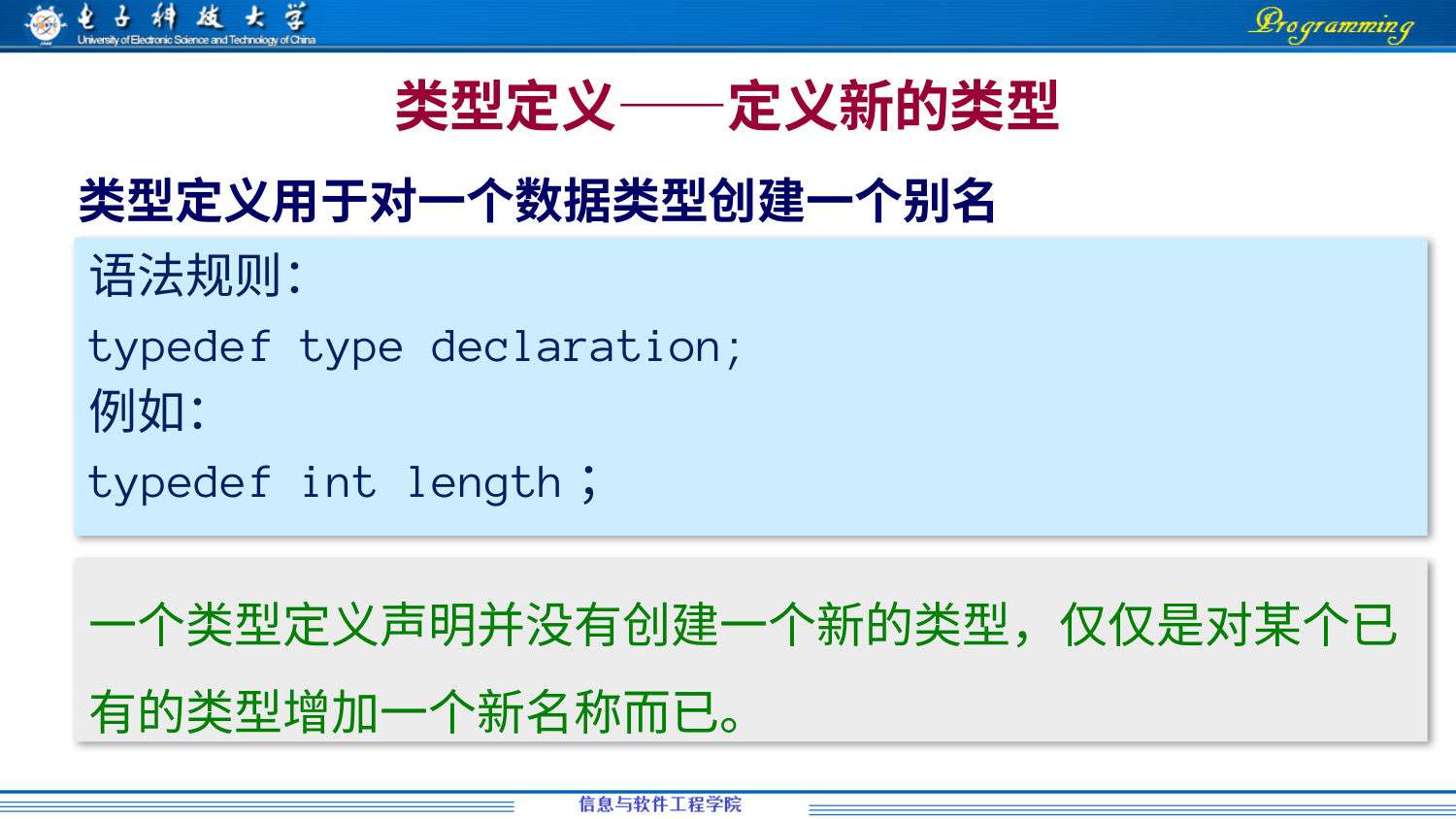

# 类型定义——定义新的类型
类型定义用于对一个数据类型创建一个别名

语法规则：
typedef type declaration;
例如：
typedef int length；

一个类型定义声明并没有创建一个新的类型，仅仅是对某个已有的类型增加一个新名称而已。